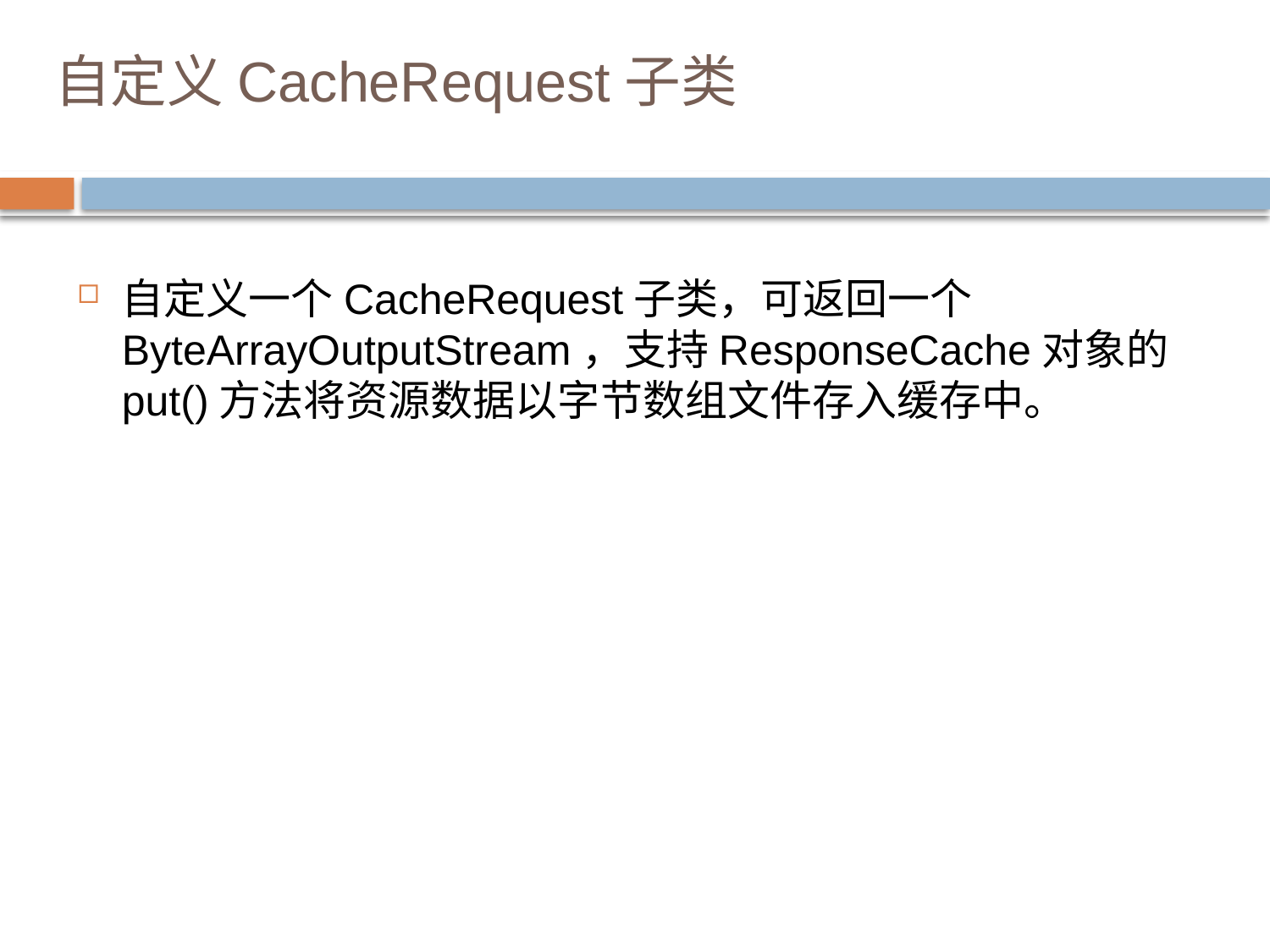

# 自定义CacheRequest子类
自定义一个CacheRequest子类，可返回一个ByteArrayOutputStream，支持ResponseCache对象的put()方法将资源数据以字节数组文件存入缓存中。